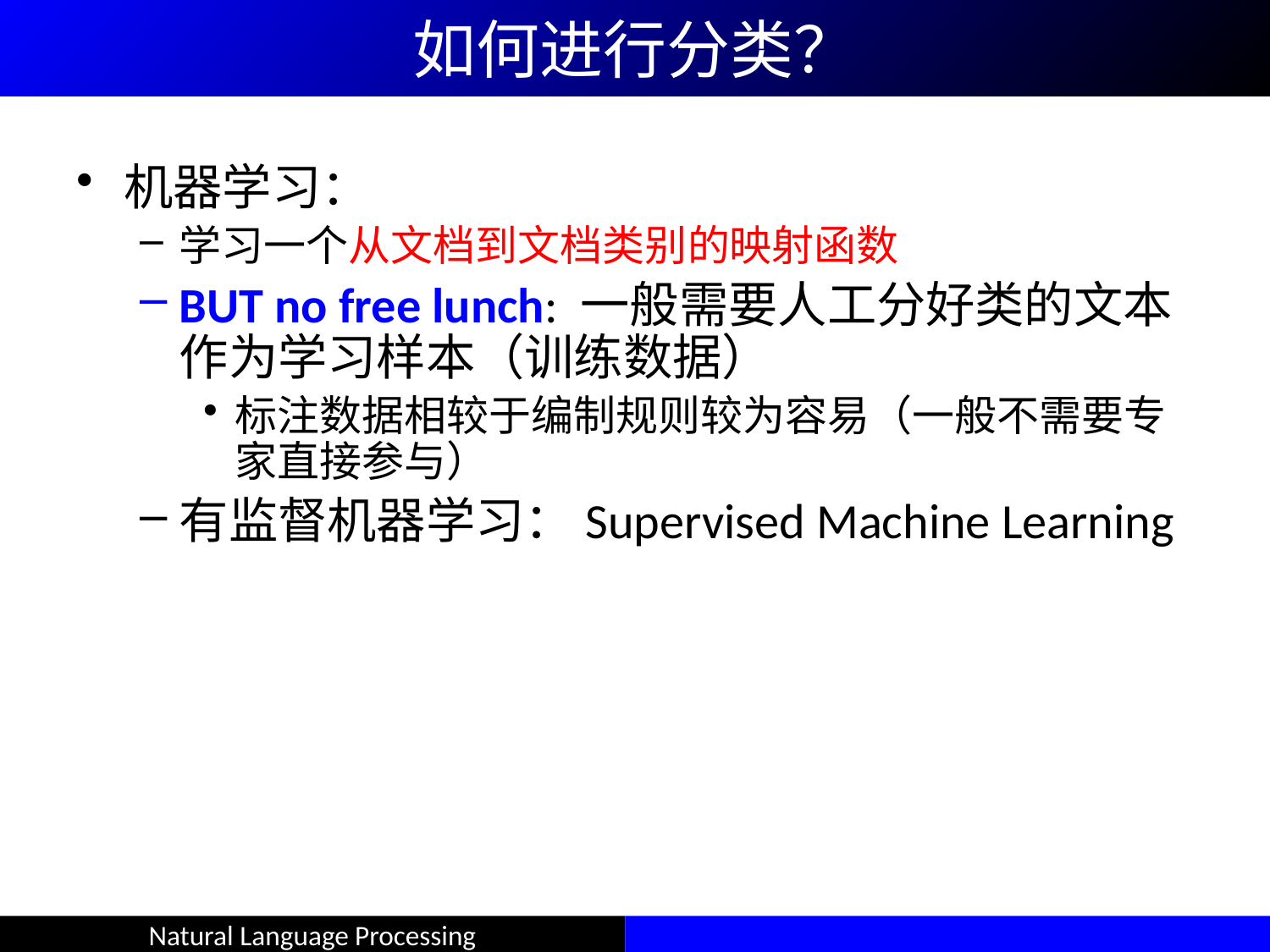

如何进行分类？
机器学习：
学习一个从文档到文档类别的映射函数
BUT no free lunch: 一般需要人工分好类的文本作为学习样本（训练数据）
标注数据相较于编制规则较为容易（一般不需要专家直接参与）
有监督机器学习：Supervised Machine Learning